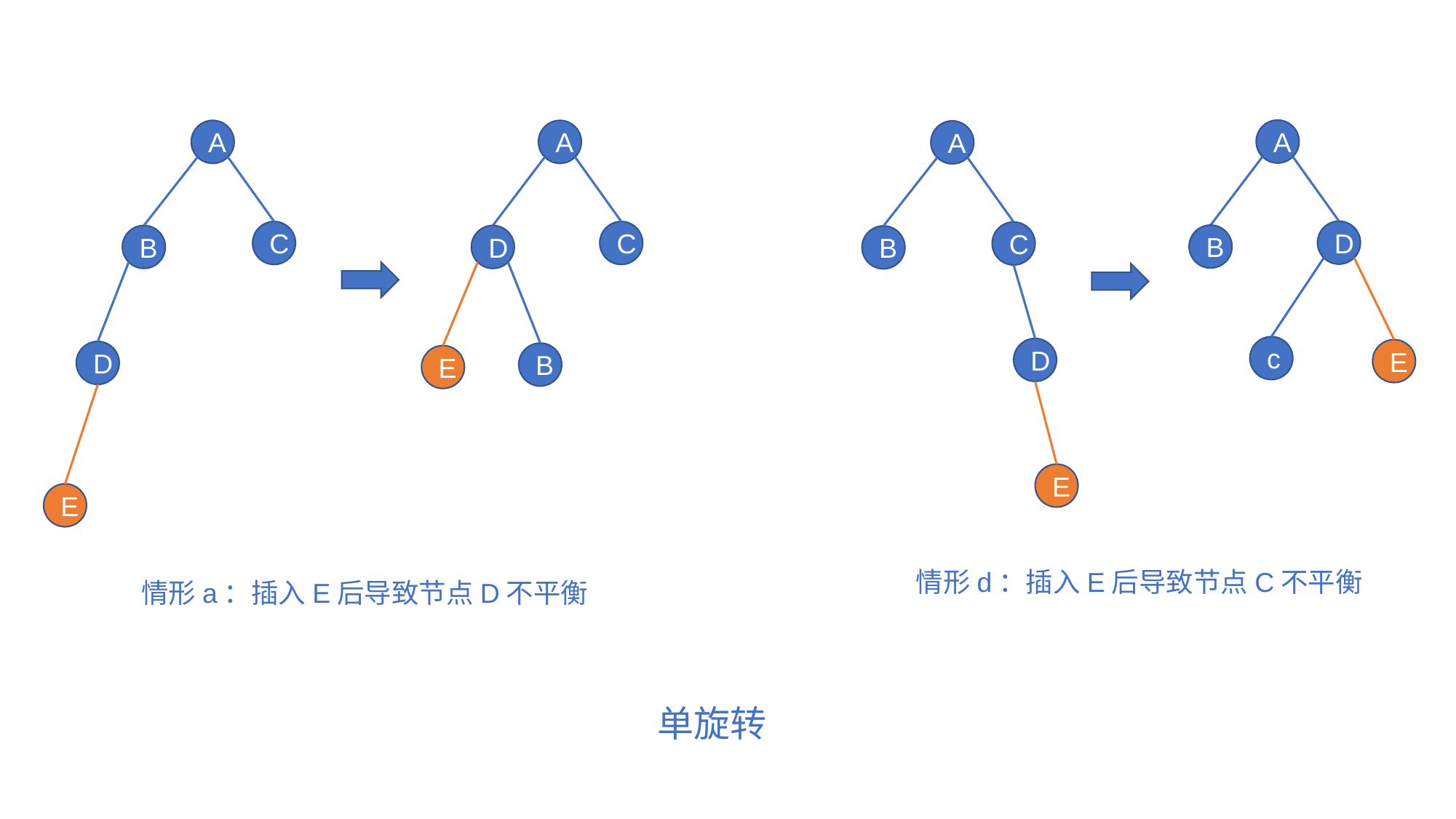

A
A
A
A
D
C
C
C
B
B
D
B

c
D
E
D
B
E
E
E
情形d：插入E后导致节点C不平衡
情形a：插入E后导致节点D不平衡
单旋转